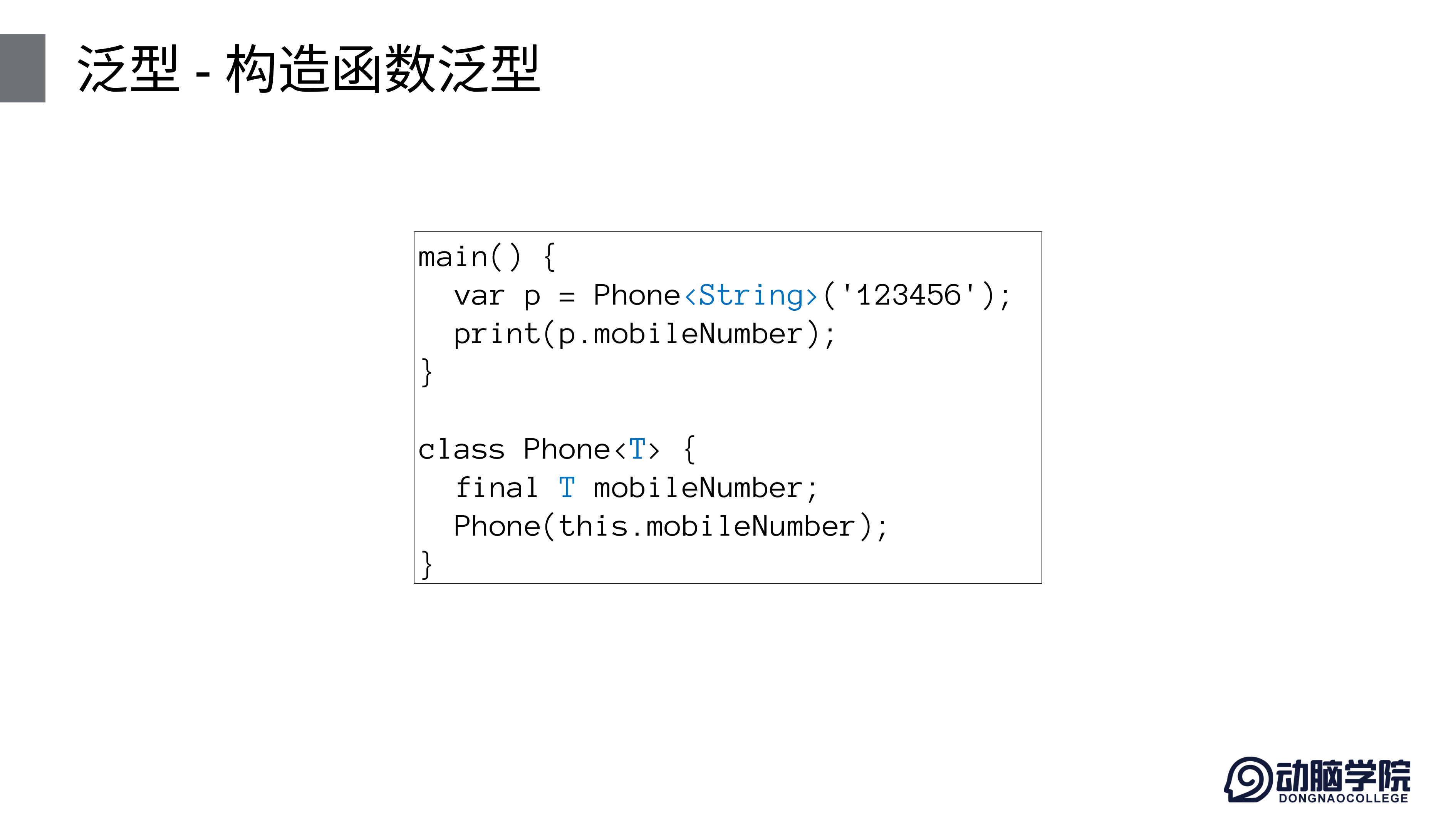

# 泛型-构造函数泛型
main() {
  var p = Phone<String>('123456');
  print(p.mobileNumber);
}

class Phone<T> {
  final T mobileNumber;
  Phone(this.mobileNumber);
}